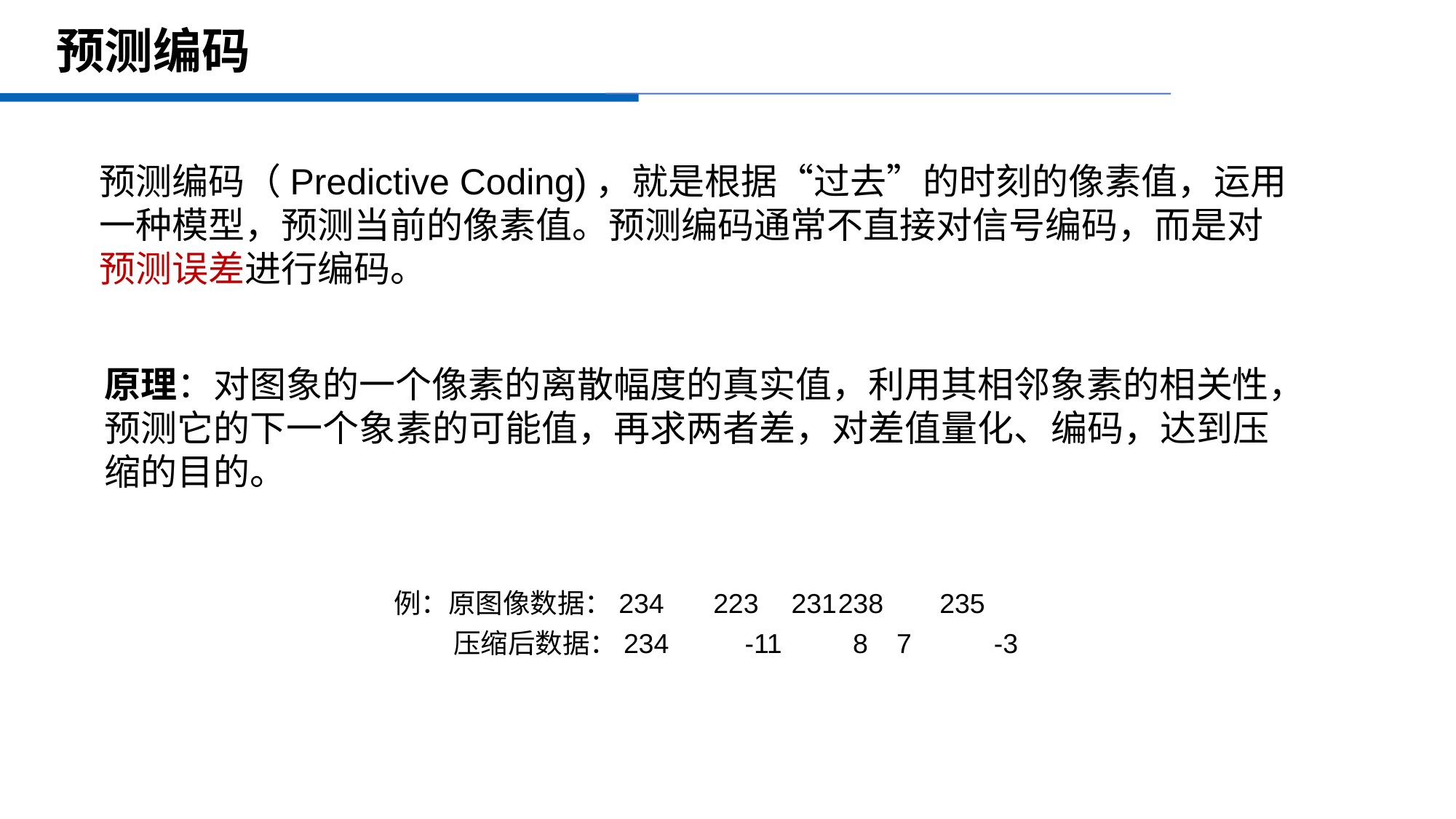

# 预测编码
预测编码（Predictive Coding)，就是根据“过去”的时刻的像素值，运用一种模型，预测当前的像素值。预测编码通常不直接对信号编码，而是对预测误差进行编码。
原理：对图象的一个像素的离散幅度的真实值，利用其相邻象素的相关性，预测它的下一个象素的可能值，再求两者差，对差值量化、编码，达到压缩的目的。
例：原图像数据：234	  223	231	238	235
 压缩后数据：234	-11	     8	7	 -3